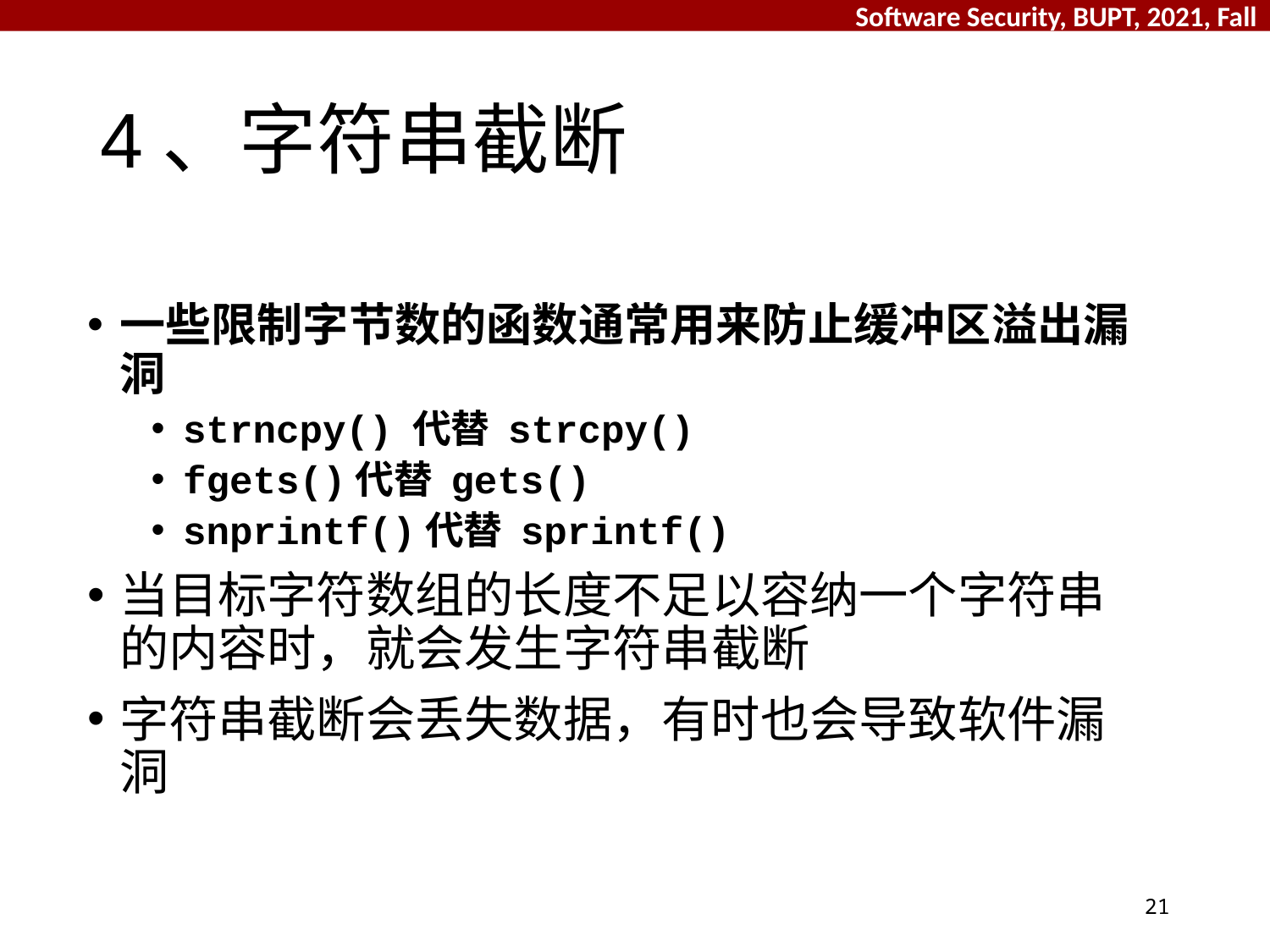

# 4、字符串截断
一些限制字节数的函数通常用来防止缓冲区溢出漏洞
strncpy() 代替 strcpy()
fgets()代替 gets()
snprintf()代替 sprintf()
当目标字符数组的长度不足以容纳一个字符串的内容时，就会发生字符串截断
字符串截断会丢失数据，有时也会导致软件漏洞
21